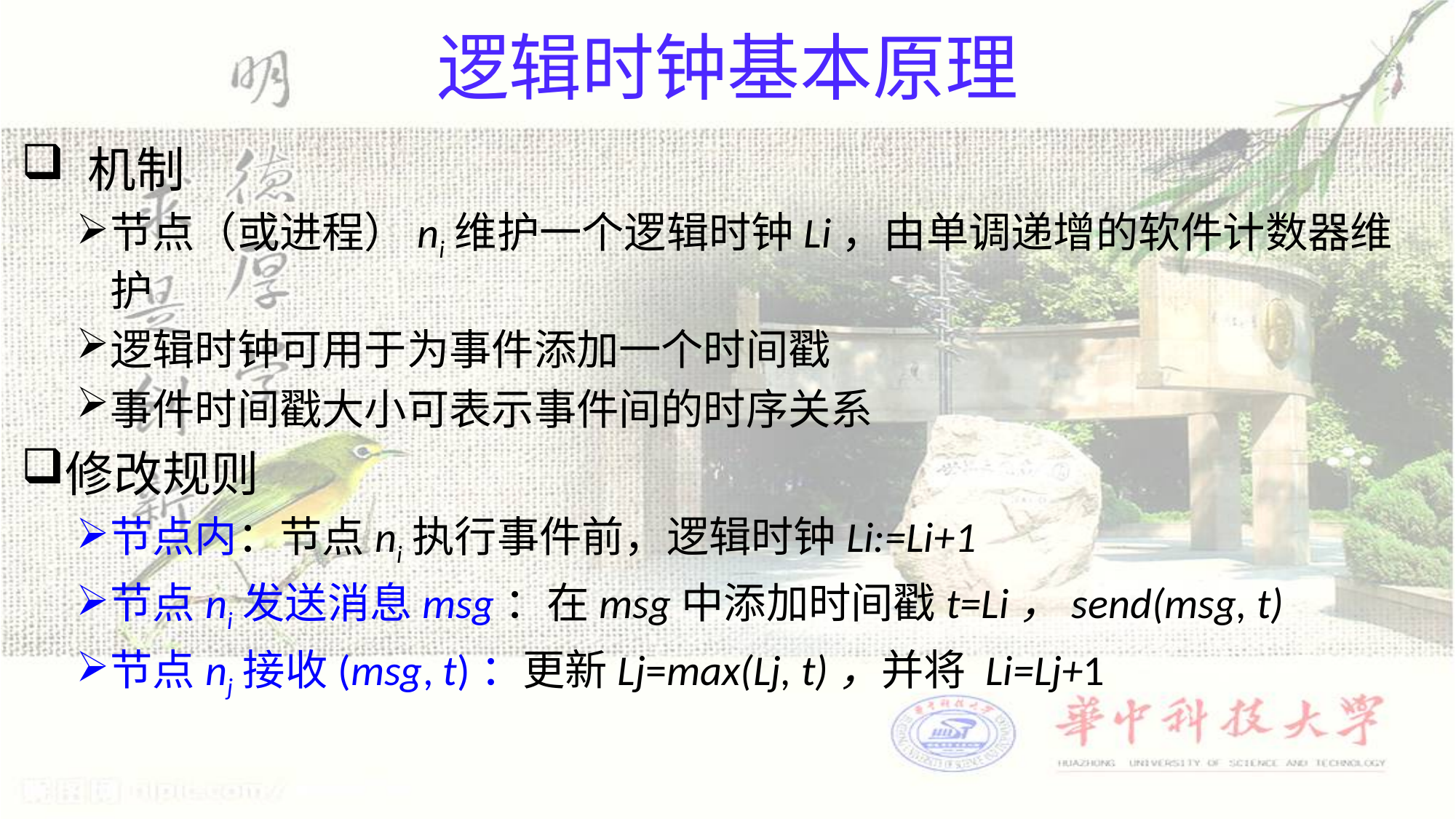

# 逻辑时钟基本原理
 机制
节点（或进程）ni维护一个逻辑时钟Li，由单调递增的软件计数器维护
逻辑时钟可用于为事件添加一个时间戳
事件时间戳大小可表示事件间的时序关系
修改规则
节点内：节点ni执行事件前，逻辑时钟Li:=Li+1
节点ni发送消息msg：在msg中添加时间戳t=Li，send(msg, t)
节点nj接收(msg, t)：更新Lj=max(Lj, t)，并将 Li=Lj+1